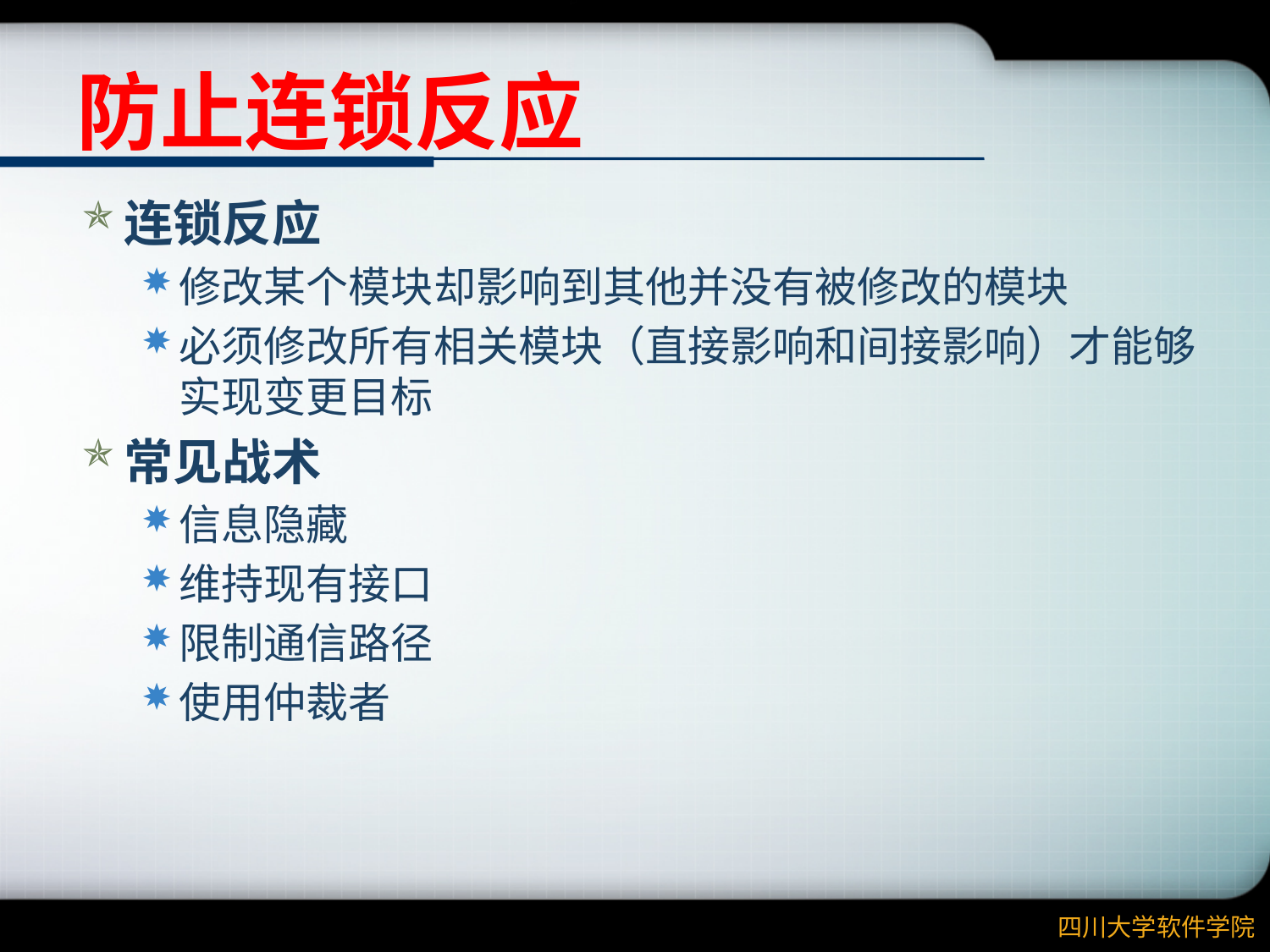

# 防止连锁反应
连锁反应
修改某个模块却影响到其他并没有被修改的模块
必须修改所有相关模块（直接影响和间接影响）才能够实现变更目标
常见战术
信息隐藏
维持现有接口
限制通信路径
使用仲裁者